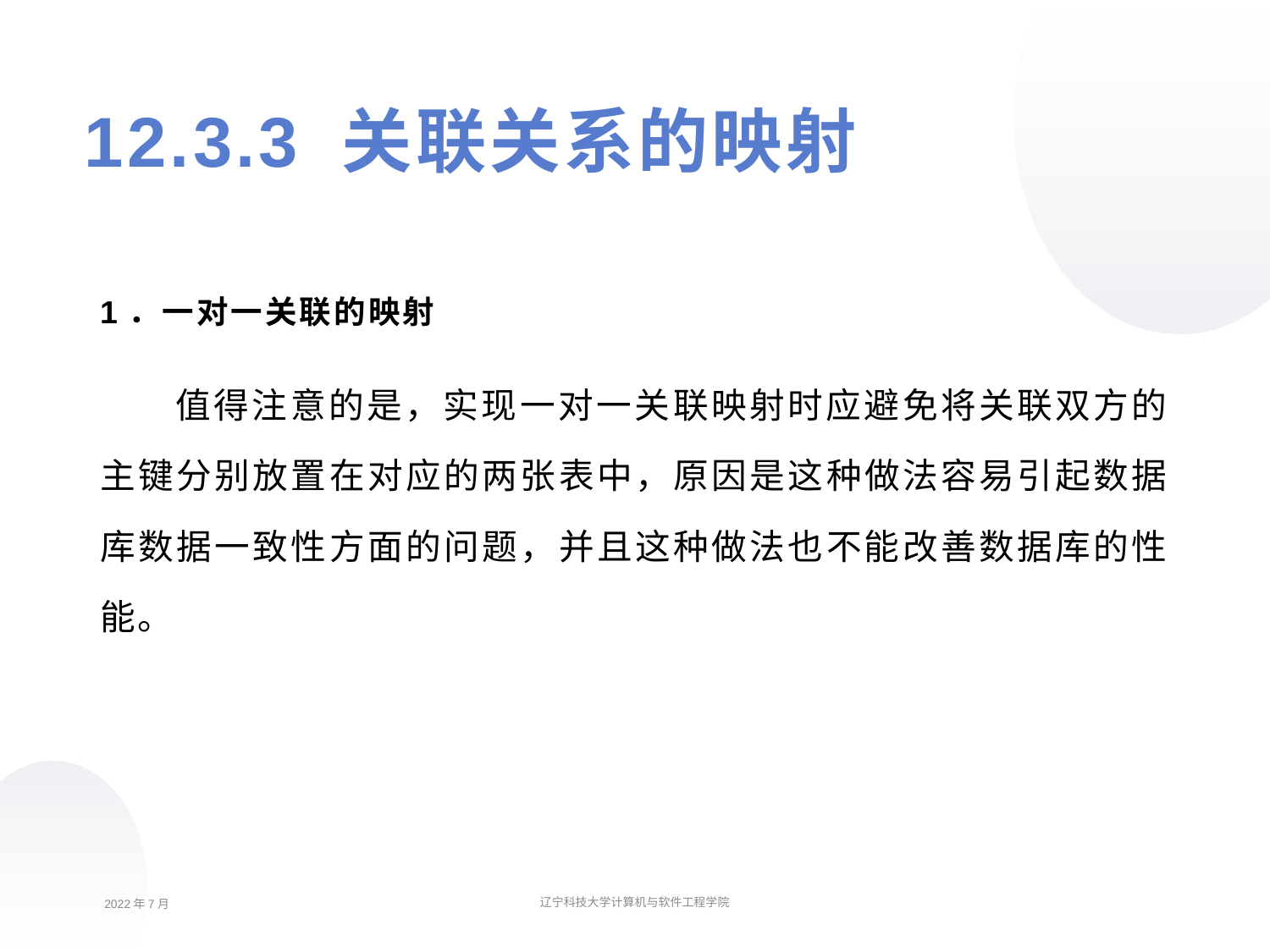

12.3.3 关联关系的映射
1．一对一关联的映射
值得注意的是，实现一对一关联映射时应避免将关联双方的主键分别放置在对应的两张表中，原因是这种做法容易引起数据库数据一致性方面的问题，并且这种做法也不能改善数据库的性能。

2022年7月
辽宁科技大学计算机与软件工程学院
54